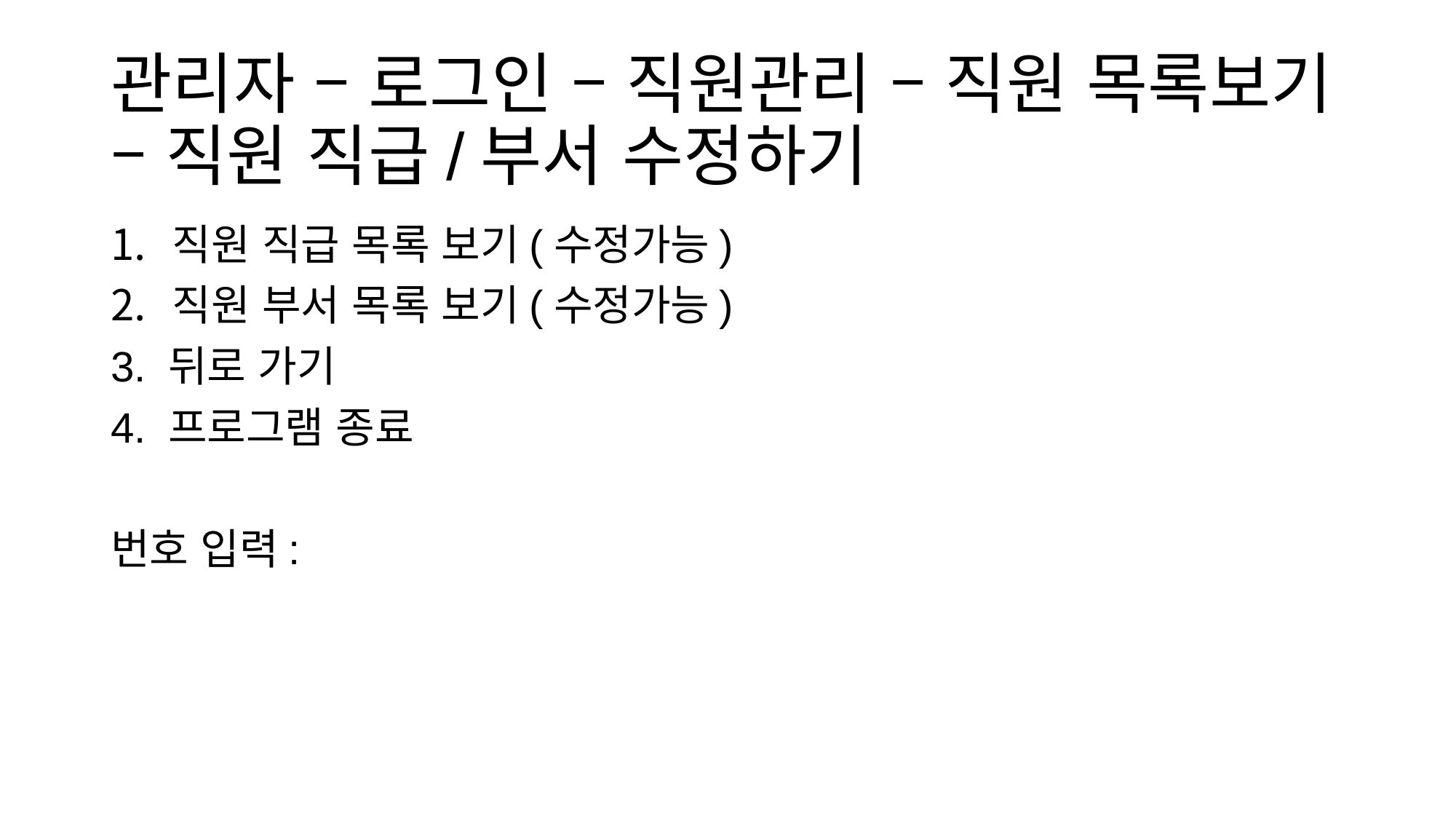

# 관리자 – 로그인 – 직원관리 – 직원 목록보기 – 직원 직급/부서 수정하기
직원 직급 목록 보기(수정가능)
직원 부서 목록 보기(수정가능)
3. 뒤로 가기
4. 프로그램 종료

번호 입력: